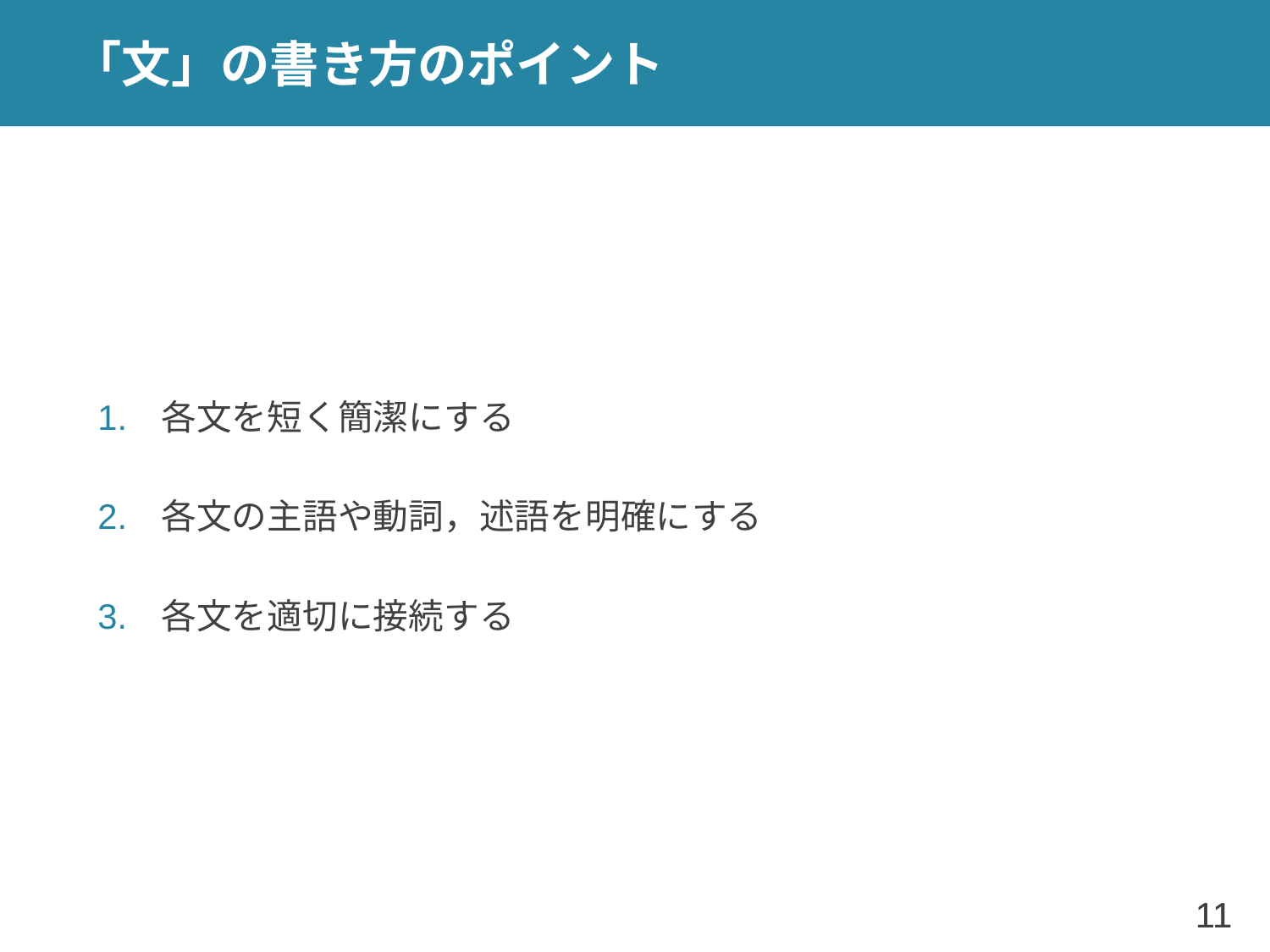

# 「文」の書き方のポイント
各文を短く簡潔にする
各文の主語や動詞，述語を明確にする
各文を適切に接続する